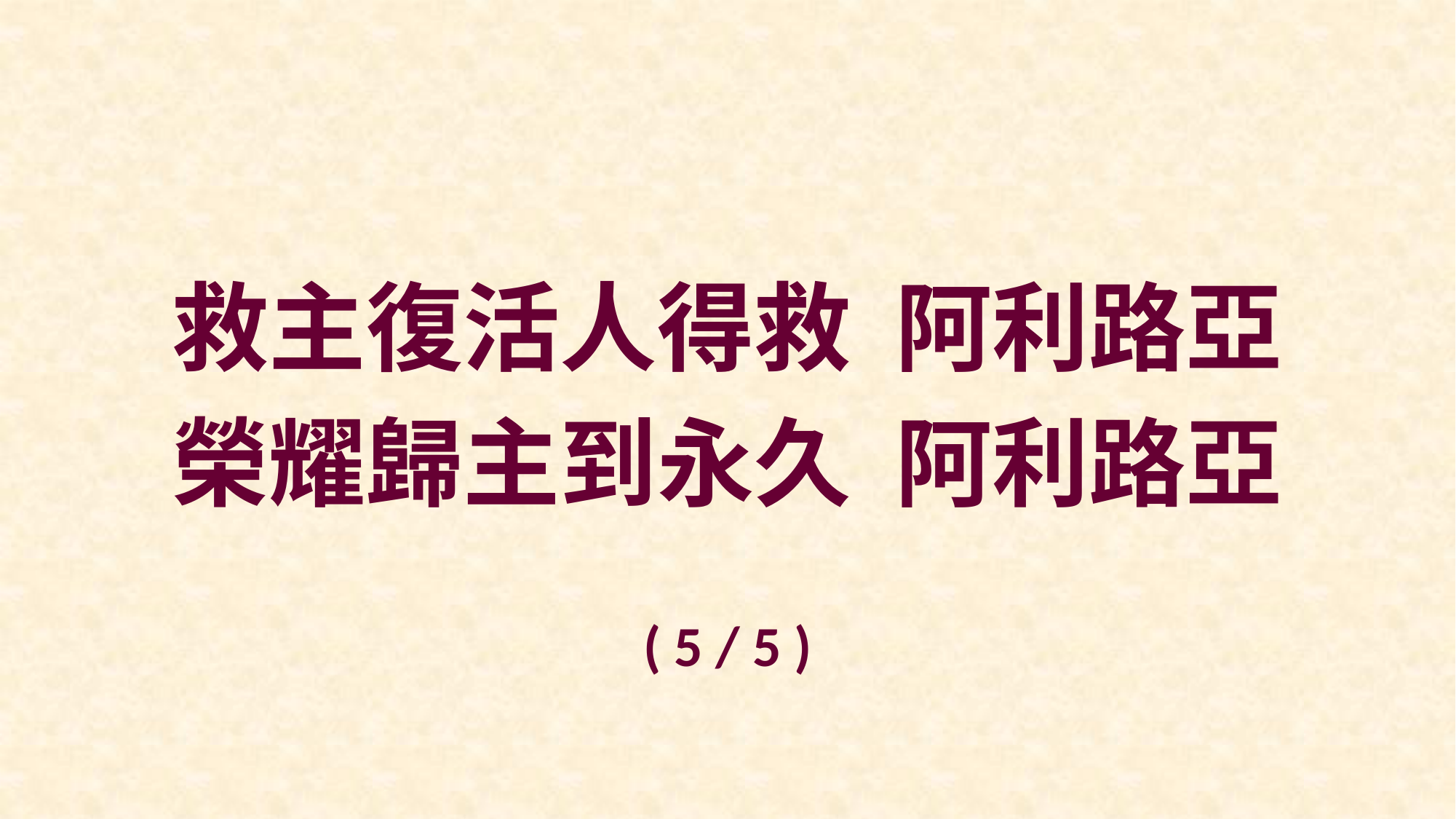

救主復活人得救  阿利路亞
榮耀歸主到永久  阿利路亞
( 5 / 5 )